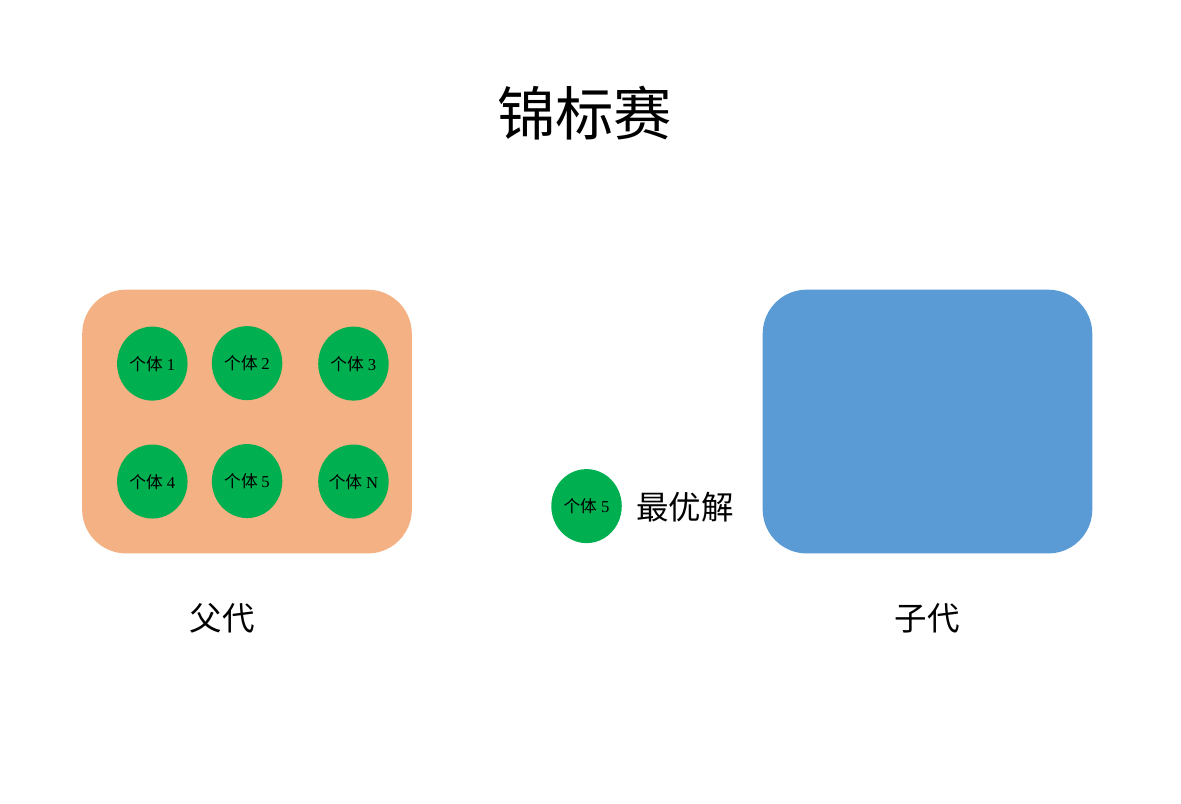

锦标赛

个体2
个体1
个体3
个体5
个体4
个体N
个体5
最优解
父代
子代